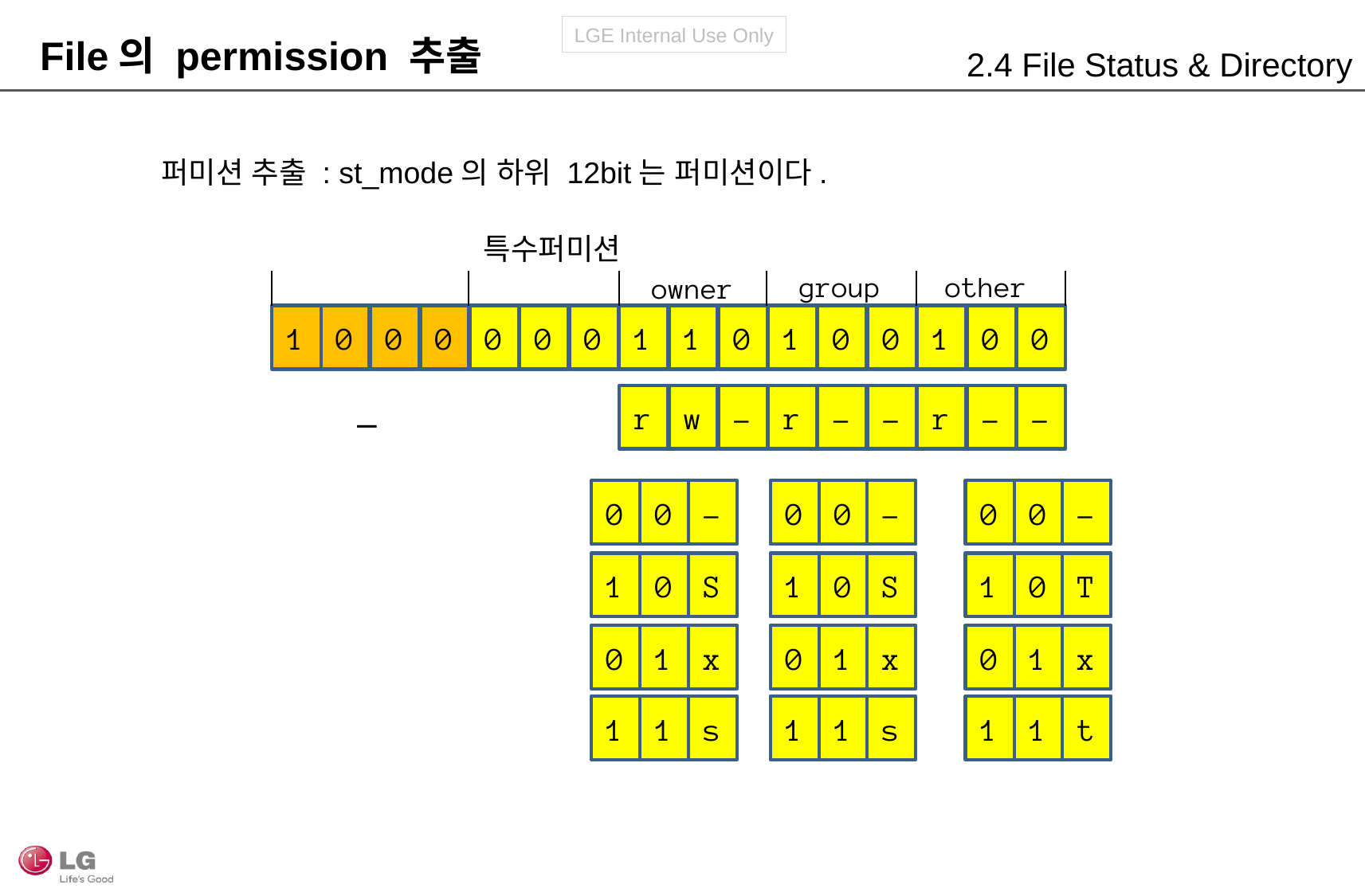

File의 permission 추출
2.4 File Status & Directory

퍼미션 추출 : st_mode의 하위 12bit는 퍼미션이다.
특수퍼미션
group
other
owner
1
0
0
0
0
0
0
1
1
0
1
0
0
1
0
0
r
w
-
r
-
-
r
-
-
-
0
0
-
0
0
-
0
0
-
1
0
S
1
0
S
1
0
T
0
1
x
0
1
x
0
1
x
1
1
s
1
1
s
1
1
t